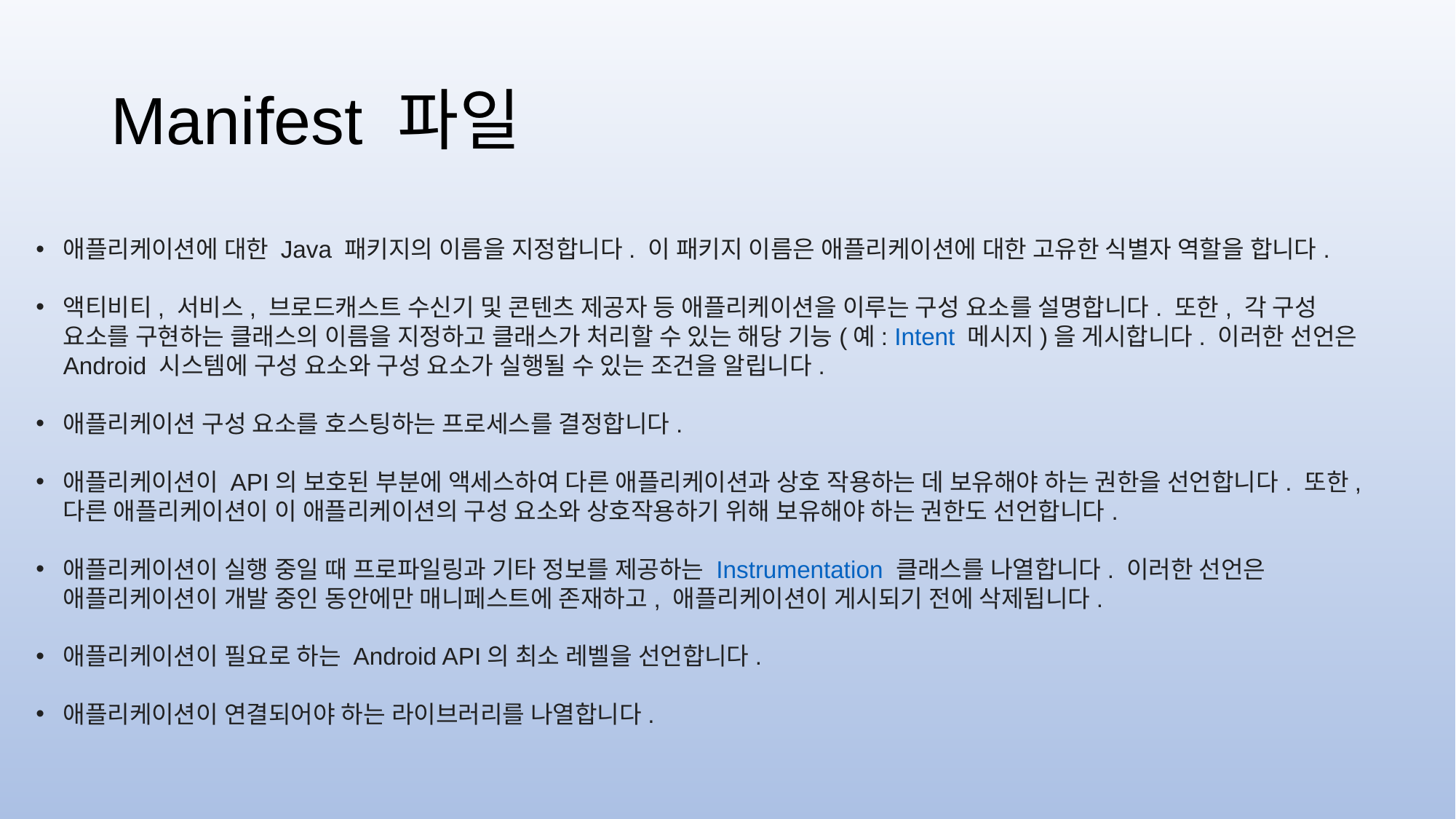

# Manifest 파일
애플리케이션에 대한 Java 패키지의 이름을 지정합니다. 이 패키지 이름은 애플리케이션에 대한 고유한 식별자 역할을 합니다.

액티비티, 서비스, 브로드캐스트 수신기 및 콘텐츠 제공자 등 애플리케이션을 이루는 구성 요소를 설명합니다. 또한, 각 구성 요소를 구현하는 클래스의 이름을 지정하고 클래스가 처리할 수 있는 해당 기능(예: Intent 메시지)을 게시합니다. 이러한 선언은 Android 시스템에 구성 요소와 구성 요소가 실행될 수 있는 조건을 알립니다.

애플리케이션 구성 요소를 호스팅하는 프로세스를 결정합니다.

애플리케이션이 API의 보호된 부분에 액세스하여 다른 애플리케이션과 상호 작용하는 데 보유해야 하는 권한을 선언합니다. 또한, 다른 애플리케이션이 이 애플리케이션의 구성 요소와 상호작용하기 위해 보유해야 하는 권한도 선언합니다.

애플리케이션이 실행 중일 때 프로파일링과 기타 정보를 제공하는 Instrumentation 클래스를 나열합니다. 이러한 선언은 애플리케이션이 개발 중인 동안에만 매니페스트에 존재하고, 애플리케이션이 게시되기 전에 삭제됩니다.

애플리케이션이 필요로 하는 Android API의 최소 레벨을 선언합니다.

애플리케이션이 연결되어야 하는 라이브러리를 나열합니다.